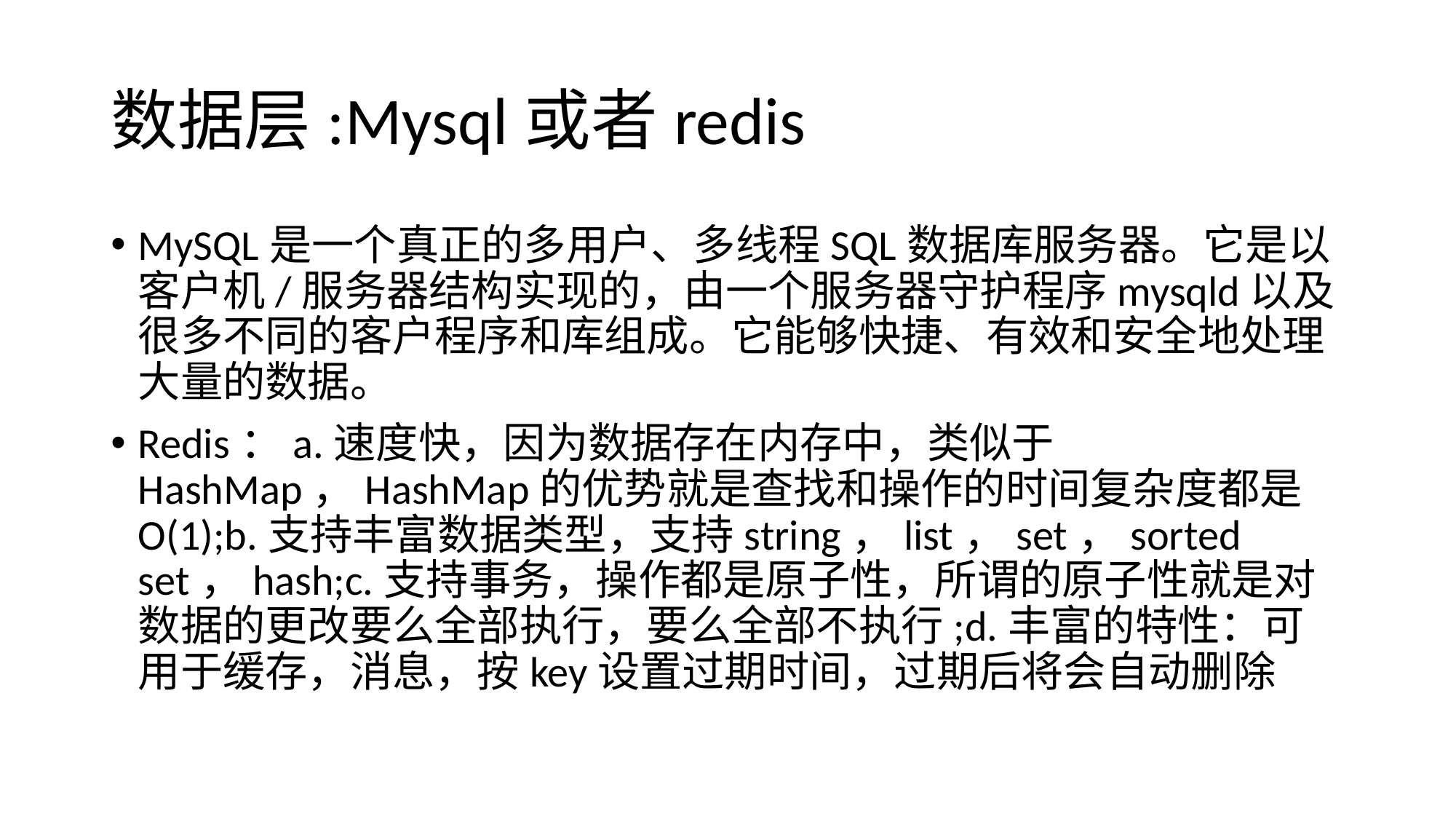

# 数据层:Mysql或者redis
MySQL是一个真正的多用户、多线程SQL数据库服务器。它是以客户机/服务器结构实现的，由一个服务器守护程序mysqld以及很多不同的客户程序和库组成。它能够快捷、有效和安全地处理大量的数据。
Redis：a.速度快，因为数据存在内存中，类似于HashMap，HashMap的优势就是查找和操作的时间复杂度都是O(1);b.支持丰富数据类型，支持string，list，set，sorted set，hash;c.支持事务，操作都是原子性，所谓的原子性就是对数据的更改要么全部执行，要么全部不执行;d.丰富的特性：可用于缓存，消息，按key设置过期时间，过期后将会自动删除